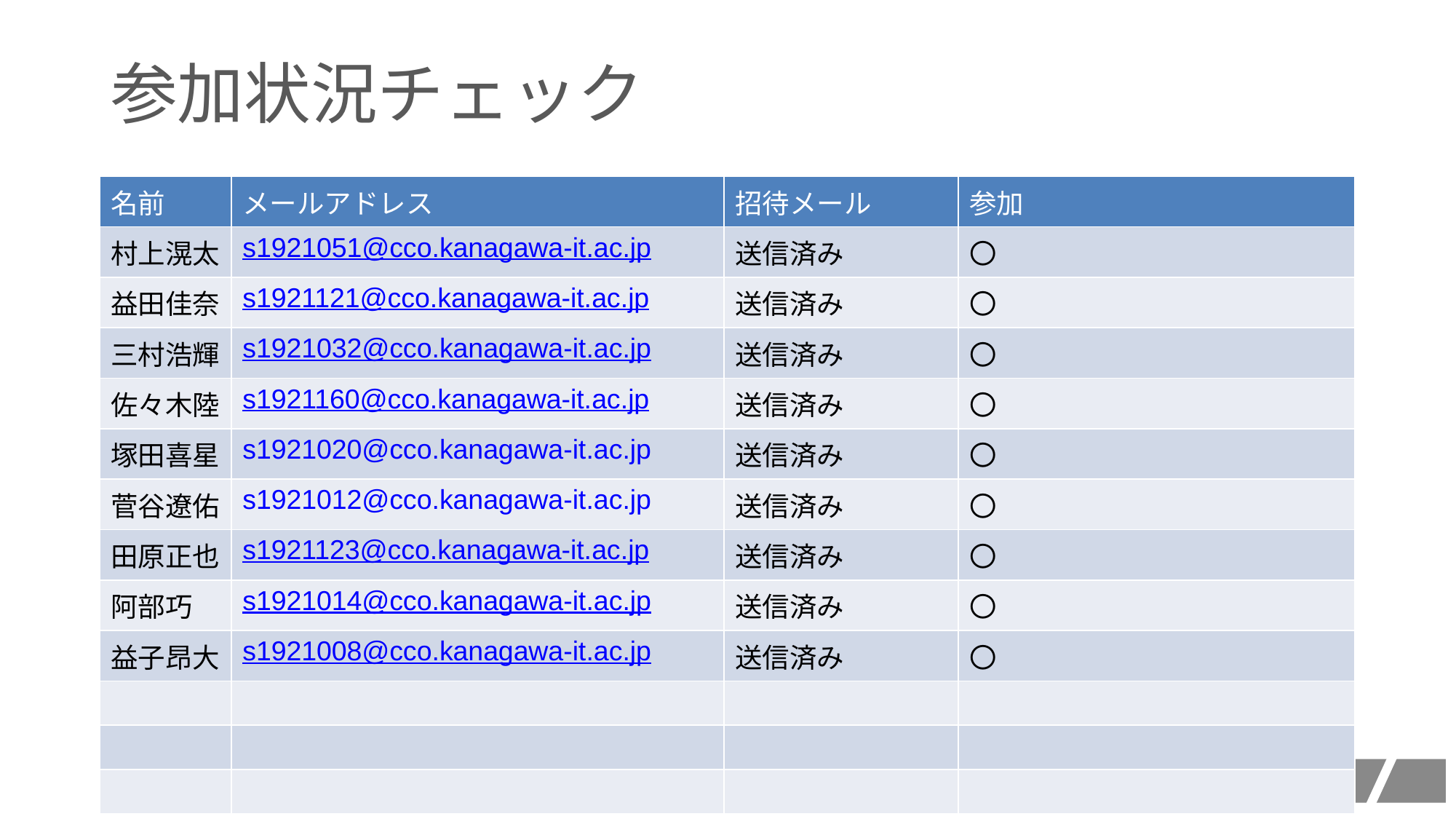

参加状況チェック
| 名前 | メールアドレス | 招待メール | 参加 |
| --- | --- | --- | --- |
| 村上滉太 | s1921051@cco.kanagawa-it.ac.jp | 送信済み | 〇 |
| 益田佳奈 | s1921121@cco.kanagawa-it.ac.jp | 送信済み | 〇 |
| 三村浩輝 | s1921032@cco.kanagawa-it.ac.jp | 送信済み | 〇 |
| 佐々木陸 | s1921160@cco.kanagawa-it.ac.jp | 送信済み | 〇 |
| 塚田喜星 | s1921020@cco.kanagawa-it.ac.jp | 送信済み | 〇 |
| 菅谷遼佑 | s1921012@cco.kanagawa-it.ac.jp | 送信済み | 〇 |
| 田原正也 | s1921123@cco.kanagawa-it.ac.jp | 送信済み | 〇 |
| 阿部巧 | s1921014@cco.kanagawa-it.ac.jp | 送信済み | 〇 |
| 益子昂大 | s1921008@cco.kanagawa-it.ac.jp | 送信済み | 〇 |
|  |  |  |  |
|  |  |  |  |
|  |  |  |  |
5